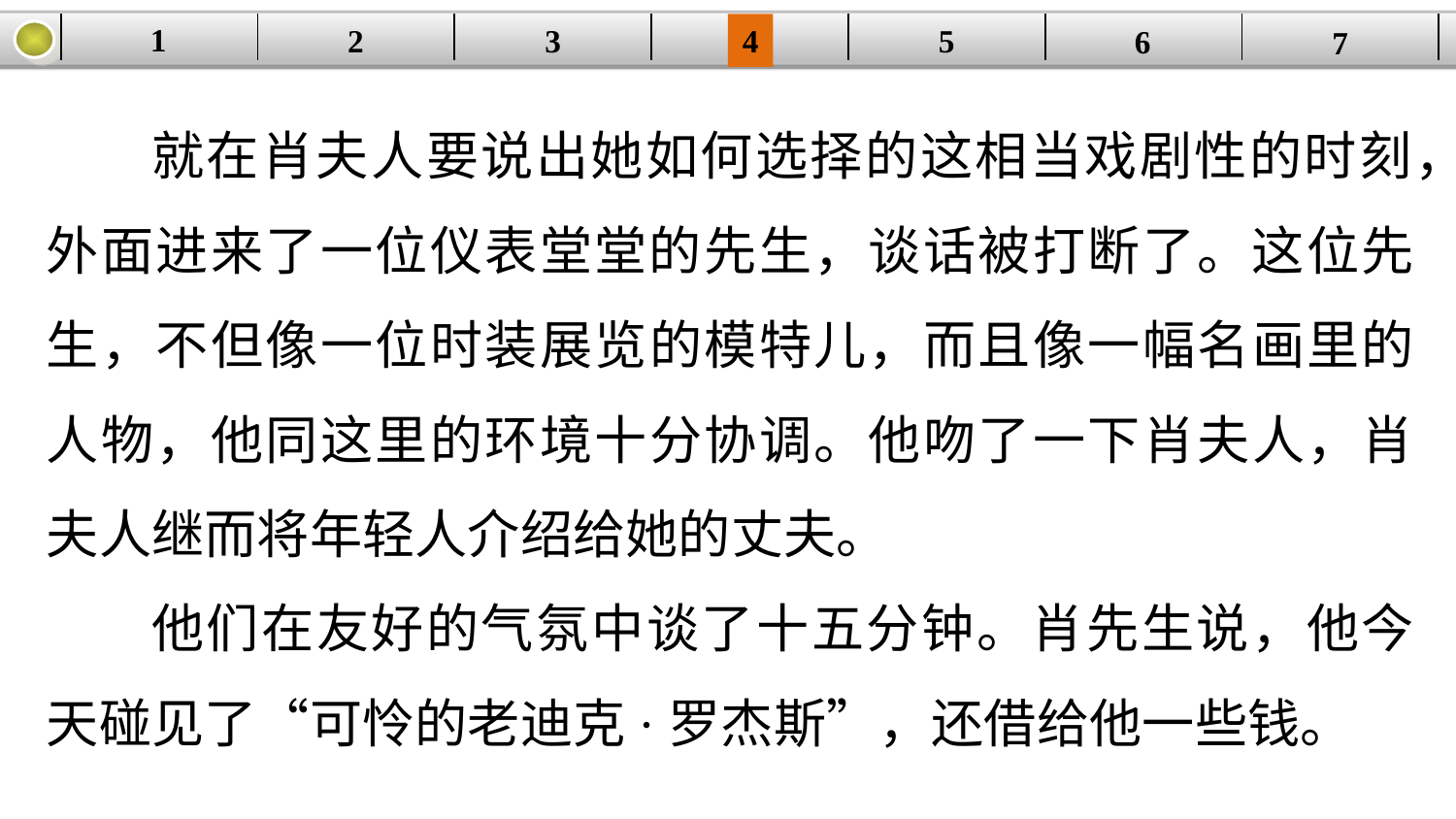

1
5
3
2
|  |  |  |  |  |  |  |
| --- | --- | --- | --- | --- | --- | --- |
4
6
7

就在肖夫人要说出她如何选择的这相当戏剧性的时刻，外面进来了一位仪表堂堂的先生，谈话被打断了。这位先生，不但像一位时装展览的模特儿，而且像一幅名画里的人物，他同这里的环境十分协调。他吻了一下肖夫人，肖夫人继而将年轻人介绍给她的丈夫。
他们在友好的气氛中谈了十五分钟。肖先生说，他今天碰见了“可怜的老迪克·罗杰斯”，还借给他一些钱。